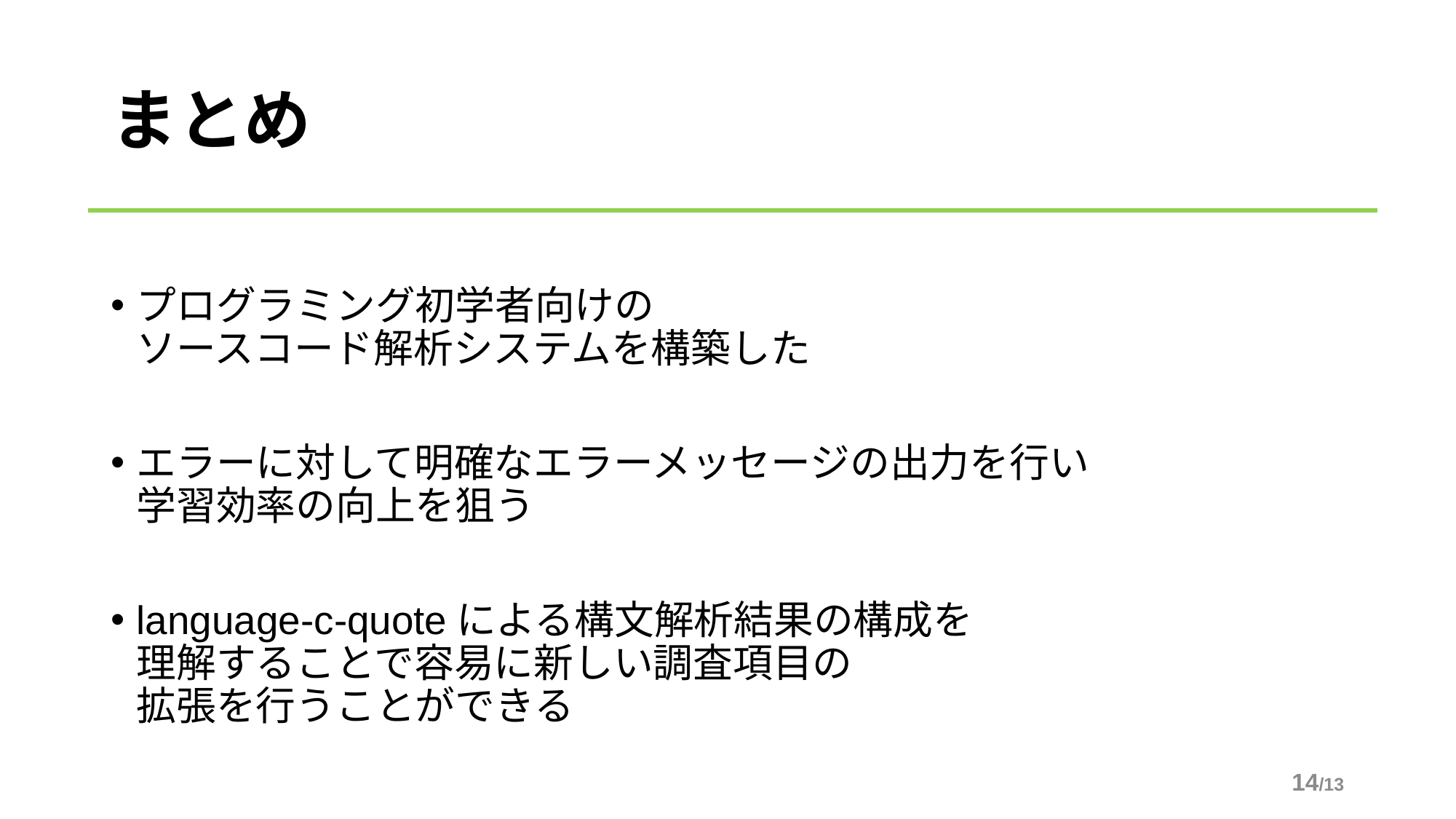

# まとめ

プログラミング初学者向けの
ソースコード解析システムを構築した

エラーに対して明確なエラーメッセージの出力を行い
学習効率の向上を狙う

language-c-quoteによる構文解析結果の構成を
理解することで容易に新しい調査項目の
拡張を行うことができる
14/13